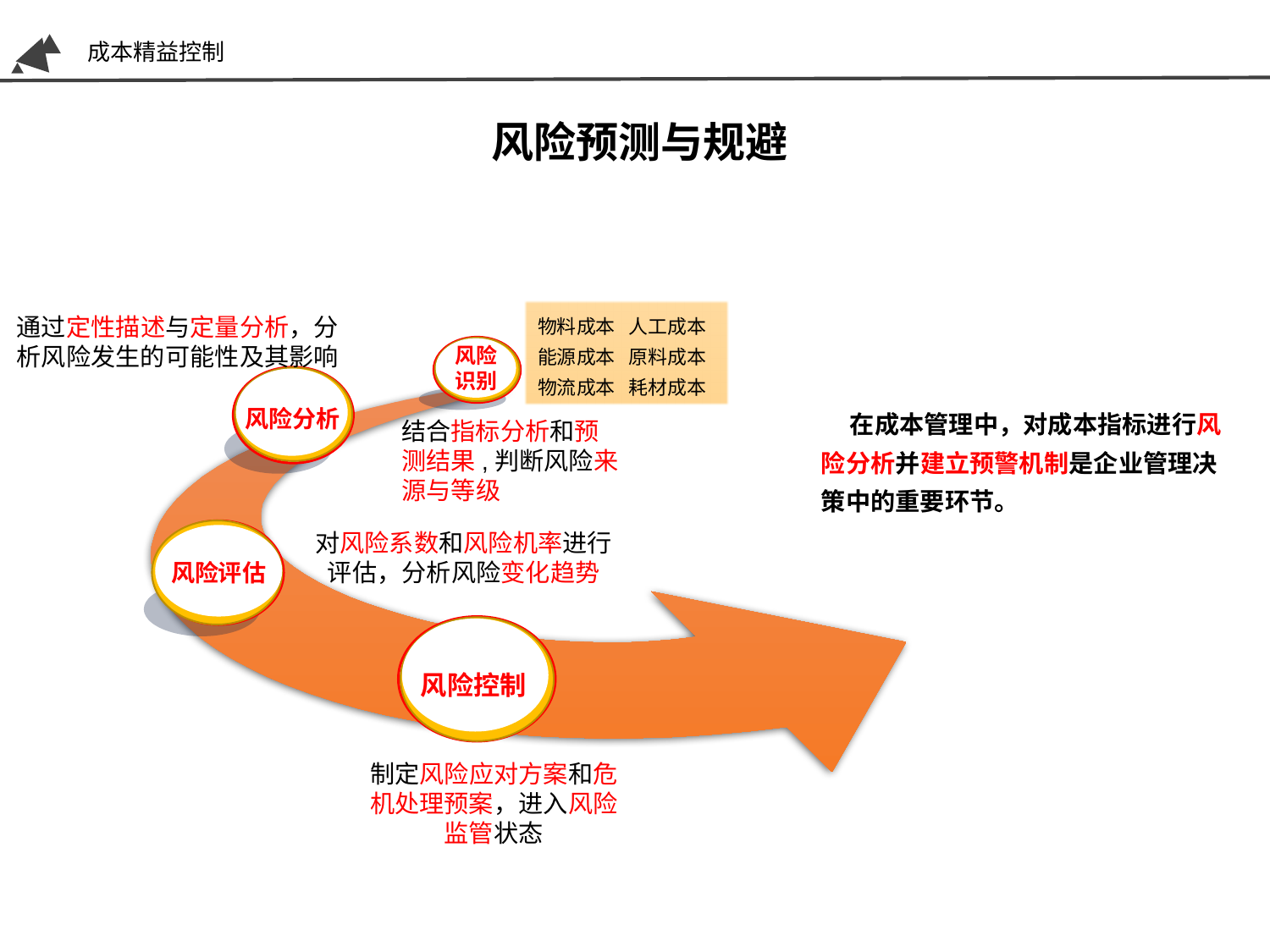

# 成本精益控制
风险预测与规避
物料成本   人工成本
能源成本   原料成本
物流成本   耗材成本
通过定性描述与定量分析，分析风险发生的可能性及其影响
风险
识别

风险分析

结合指标分析和预测结果,判断风险来源与等级

风险评估

对风险系数和风险机率进行评估，分析风险变化趋势

风险控制
制定风险应对方案和危机处理预案，进入风险监管状态
    在成本管理中，对成本指标进行风险分析并建立预警机制是企业管理决策中的重要环节。